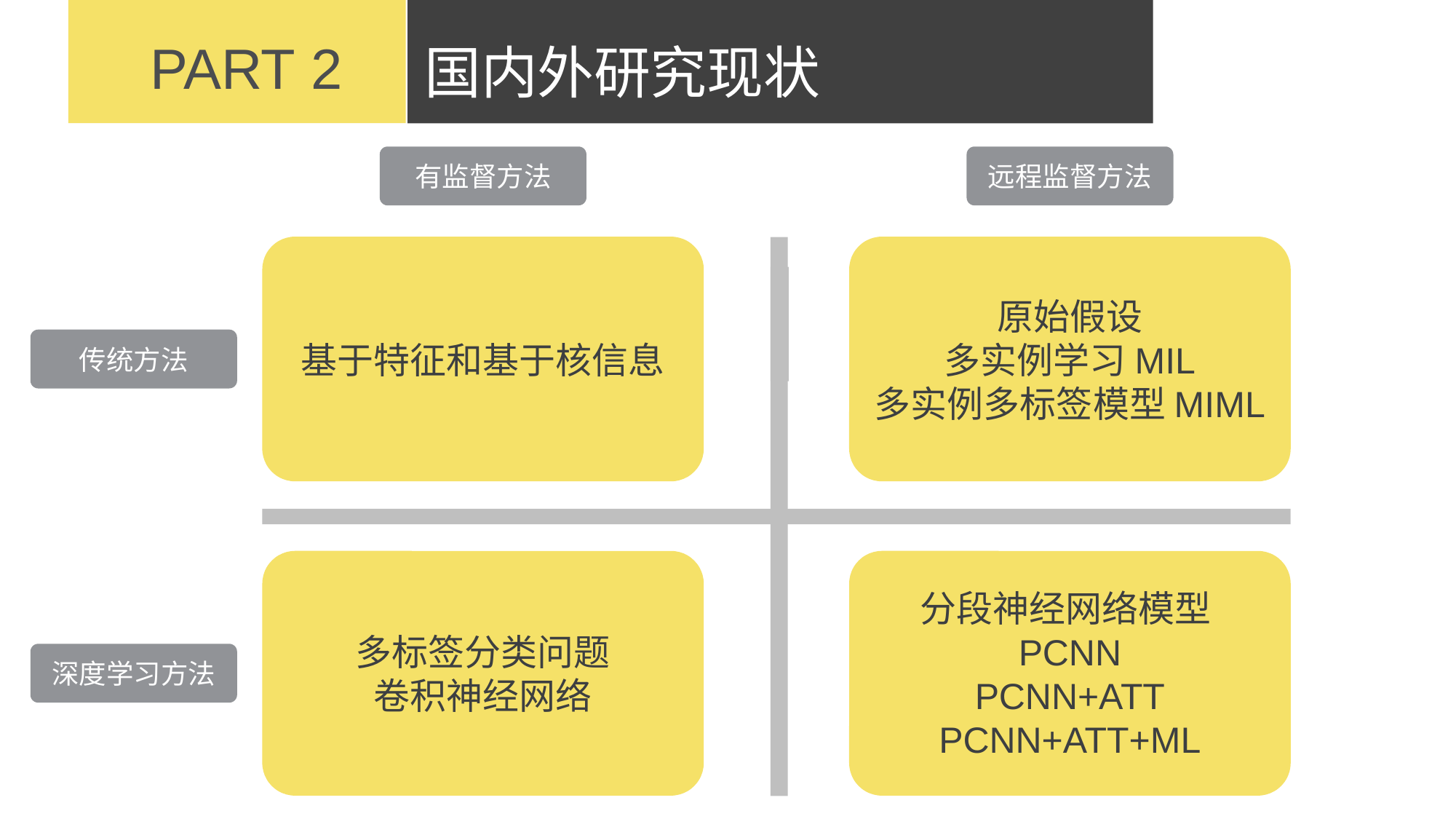

PART 2
国内外研究现状
有监督方法
远程监督方法
原始假设
多实例学习MIL
多实例多标签模型MIML
基于特征和基于核信息

传统方法

多标签分类问题
卷积神经网络
分段神经网络模型PCNN
PCNN+ATT
PCNN+ATT+ML
深度学习方法